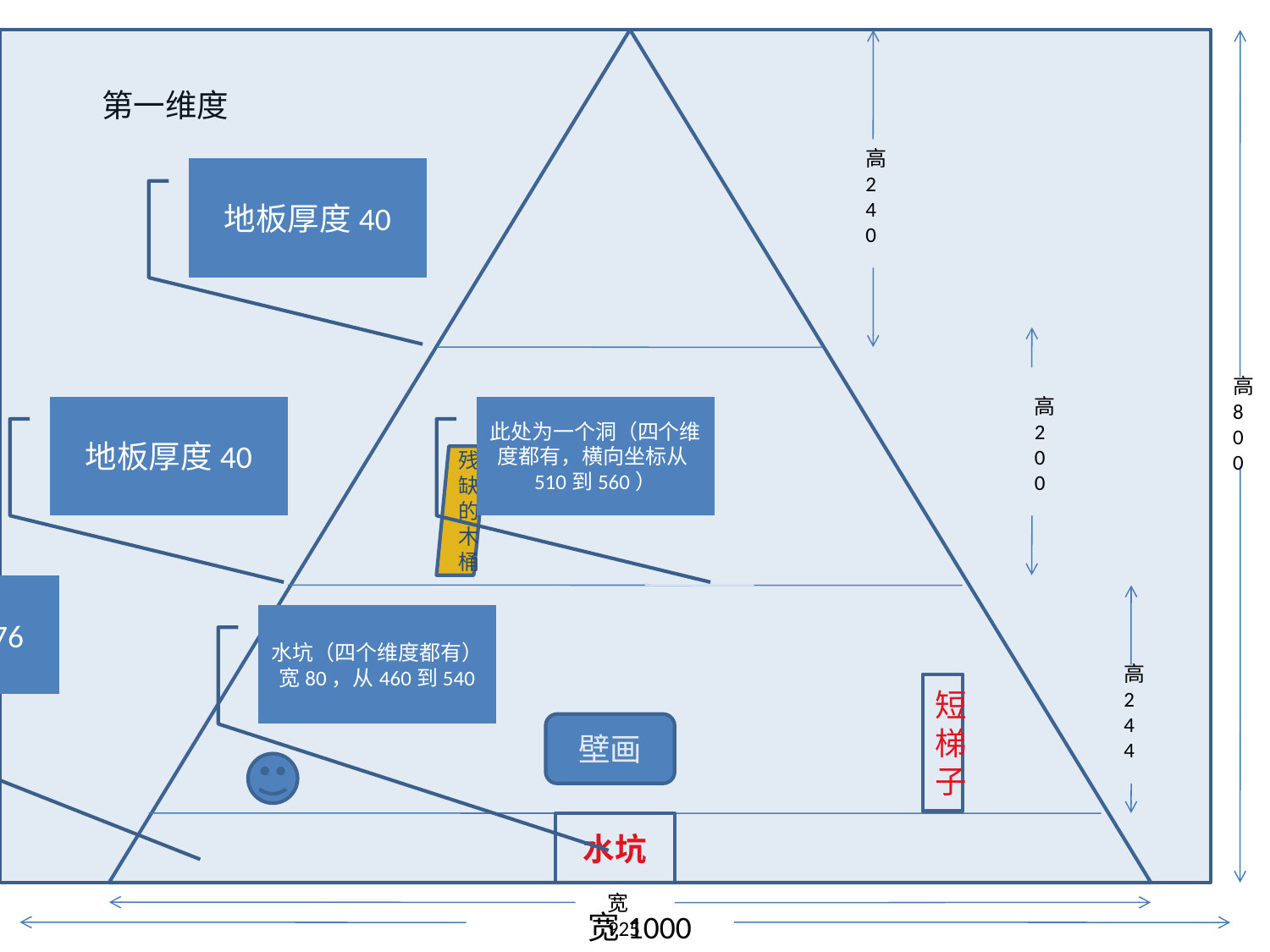

第一维度
高240
地板厚度40
高800
高200
地板厚度40
此处为一个洞（四个维度都有，横向坐标从510到560）
残缺的木桶
地板厚度76
水坑（四个维度都有）宽80，从460到540
高244
短梯子
壁画

水坑
宽925
宽1000